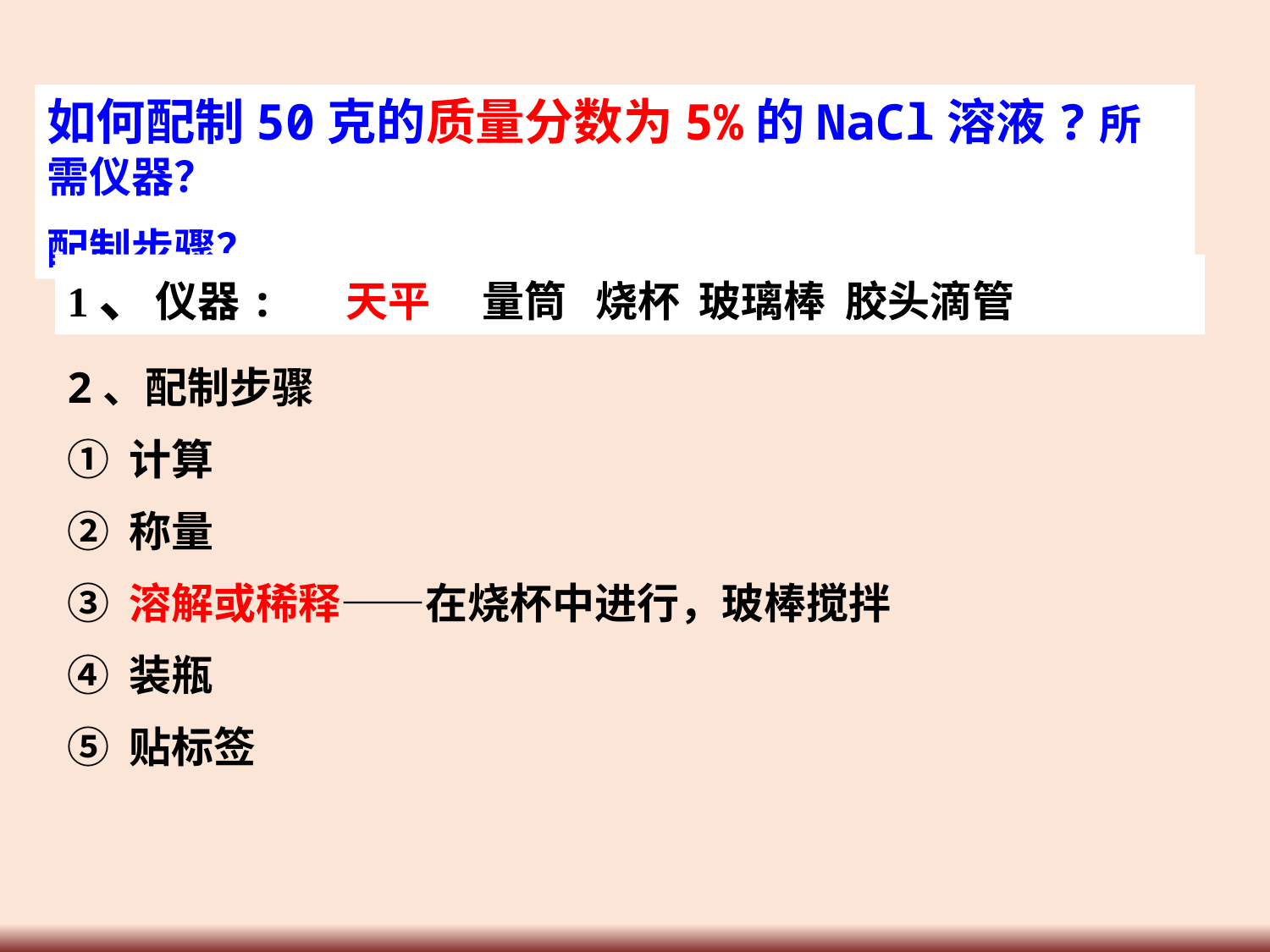

如何配制50克的质量分数为5%的NaCl溶液?所需仪器？
配制步骤？
1、仪器:    天平 　量筒   烧杯  玻璃棒  胶头滴管
2、配制步骤
① 计算
② 称量
③ 溶解或稀释——在烧杯中进行，玻棒搅拌
④ 装瓶
⑤ 贴标签